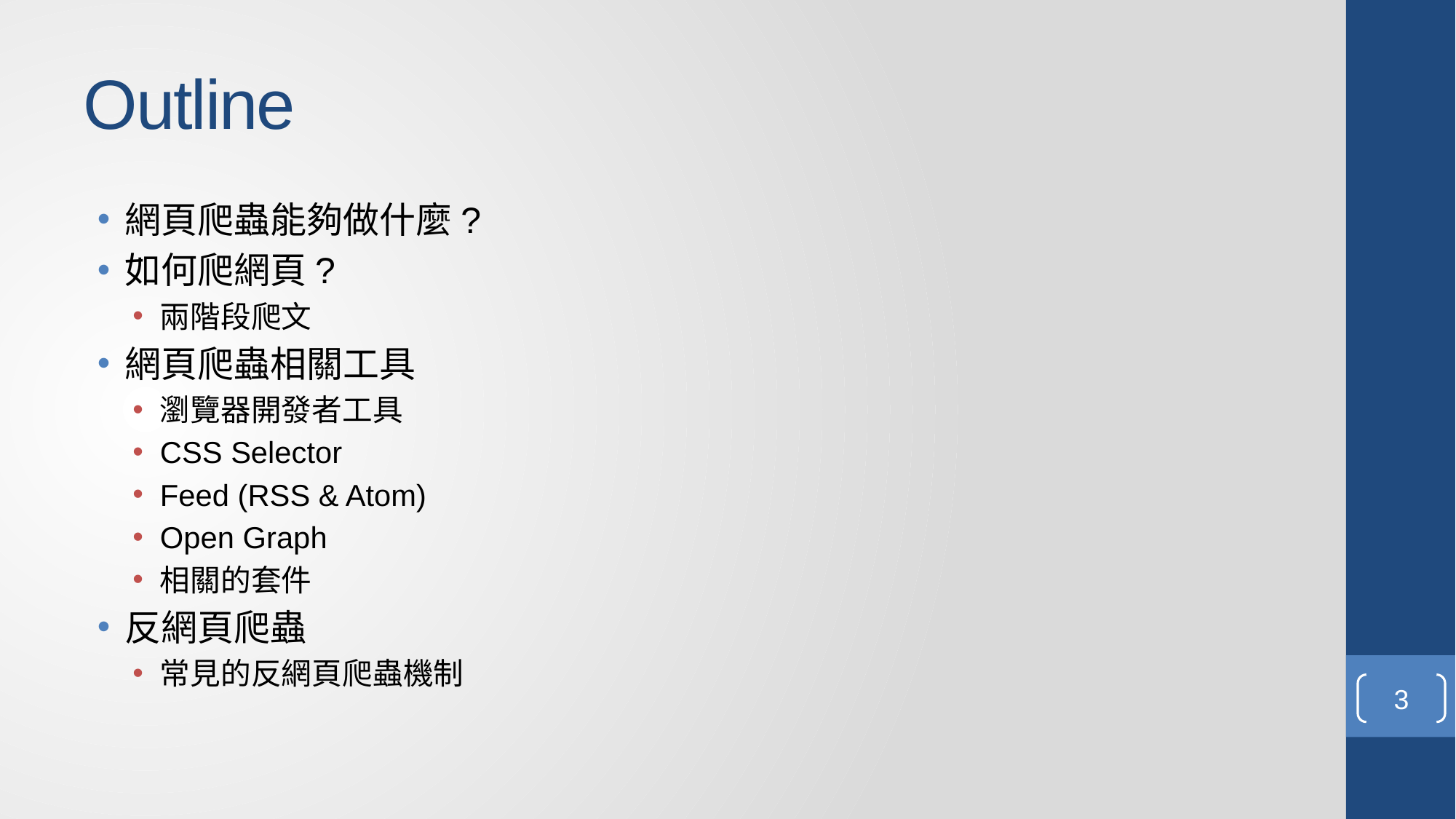

# Outline
網頁爬蟲能夠做什麼?
如何爬網頁?
兩階段爬文
網頁爬蟲相關工具
瀏覽器開發者工具
CSS Selector
Feed (RSS & Atom)
Open Graph
相關的套件
反網頁爬蟲
常見的反網頁爬蟲機制
3